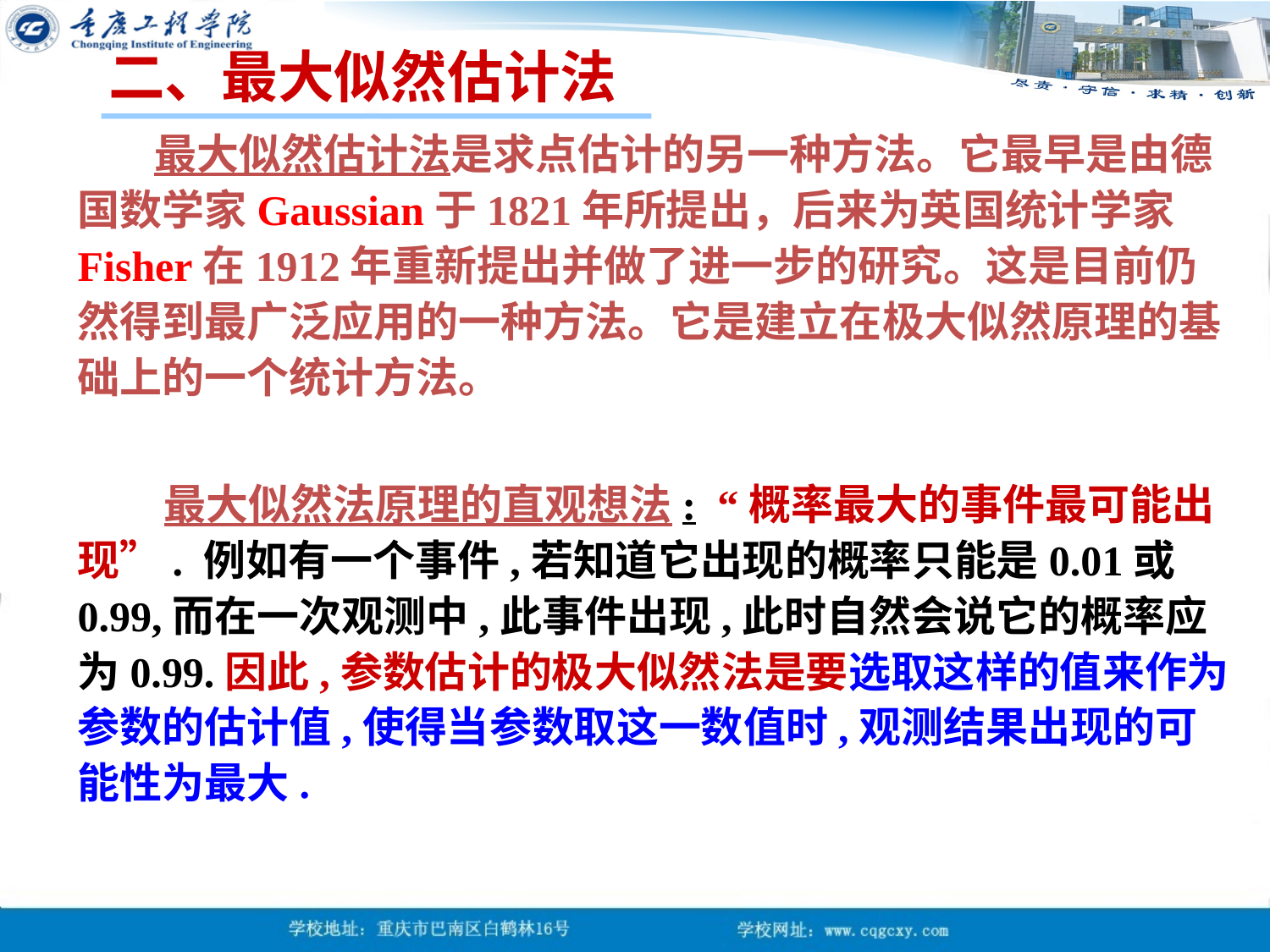

二、最大似然估计法
       最大似然估计法是求点估计的另一种方法。它最早是由德国数学家Gaussian于1821年所提出，后来为英国统计学家Fisher在1912年重新提出并做了进一步的研究。这是目前仍然得到最广泛应用的一种方法。它是建立在极大似然原理的基础上的一个统计方法。

        最大似然法原理的直观想法:  “概率最大的事件最可能出现”. 例如有一个事件,若知道它出现的概率只能是0.01或0.99,而在一次观测中,此事件出现,此时自然会说它的概率应为0.99.因此,参数估计的极大似然法是要选取这样的值来作为参数的估计值,使得当参数取这一数值时,观测结果出现的可能性为最大.